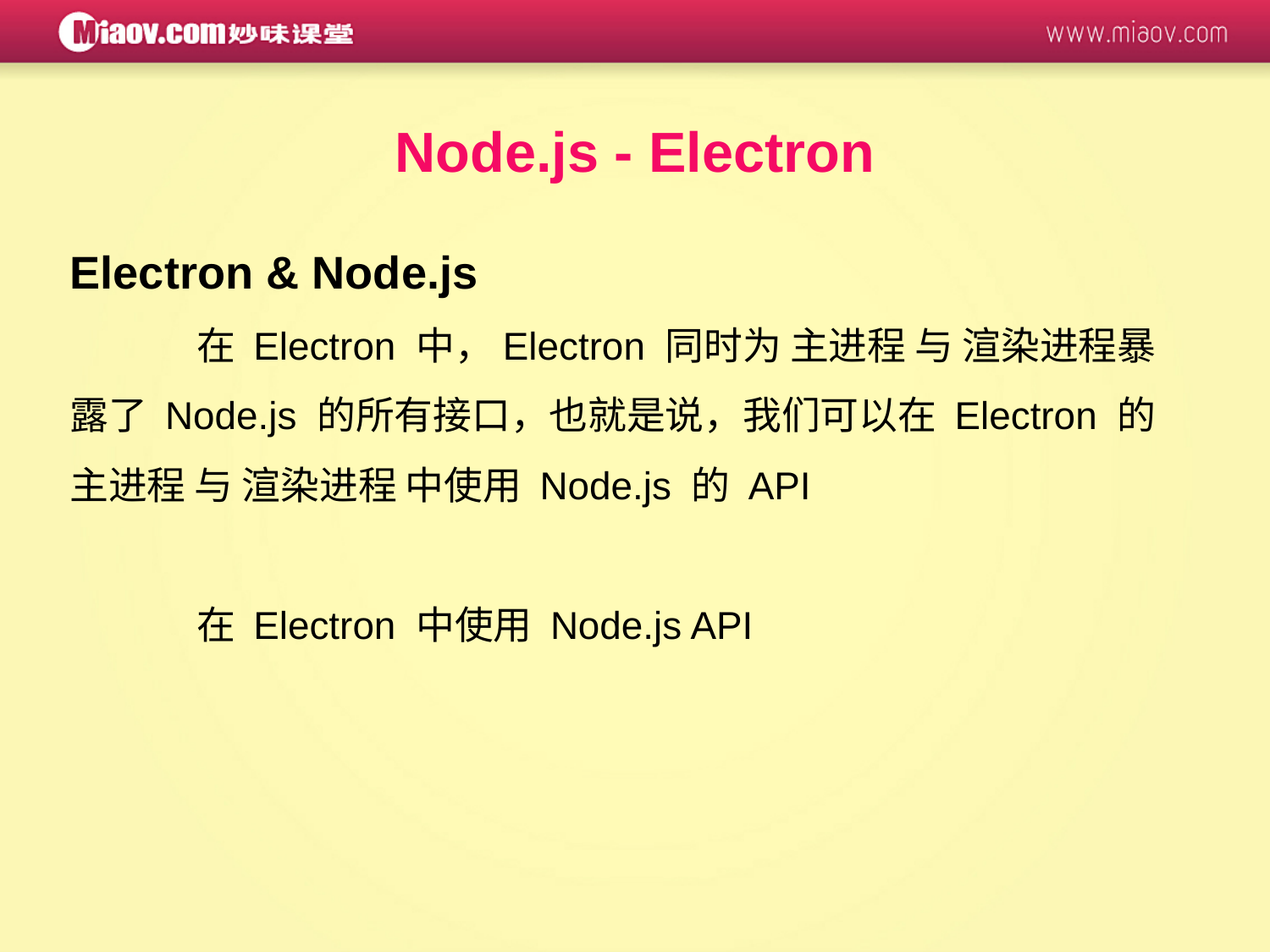

Node.js - Electron
Electron & Node.js
	在 Electron 中，Electron 同时为 主进程 与 渲染进程暴露了 Node.js 的所有接口，也就是说，我们可以在 Electron 的主进程 与 渲染进程 中使用 Node.js 的 API

	在 Electron 中使用 Node.js API